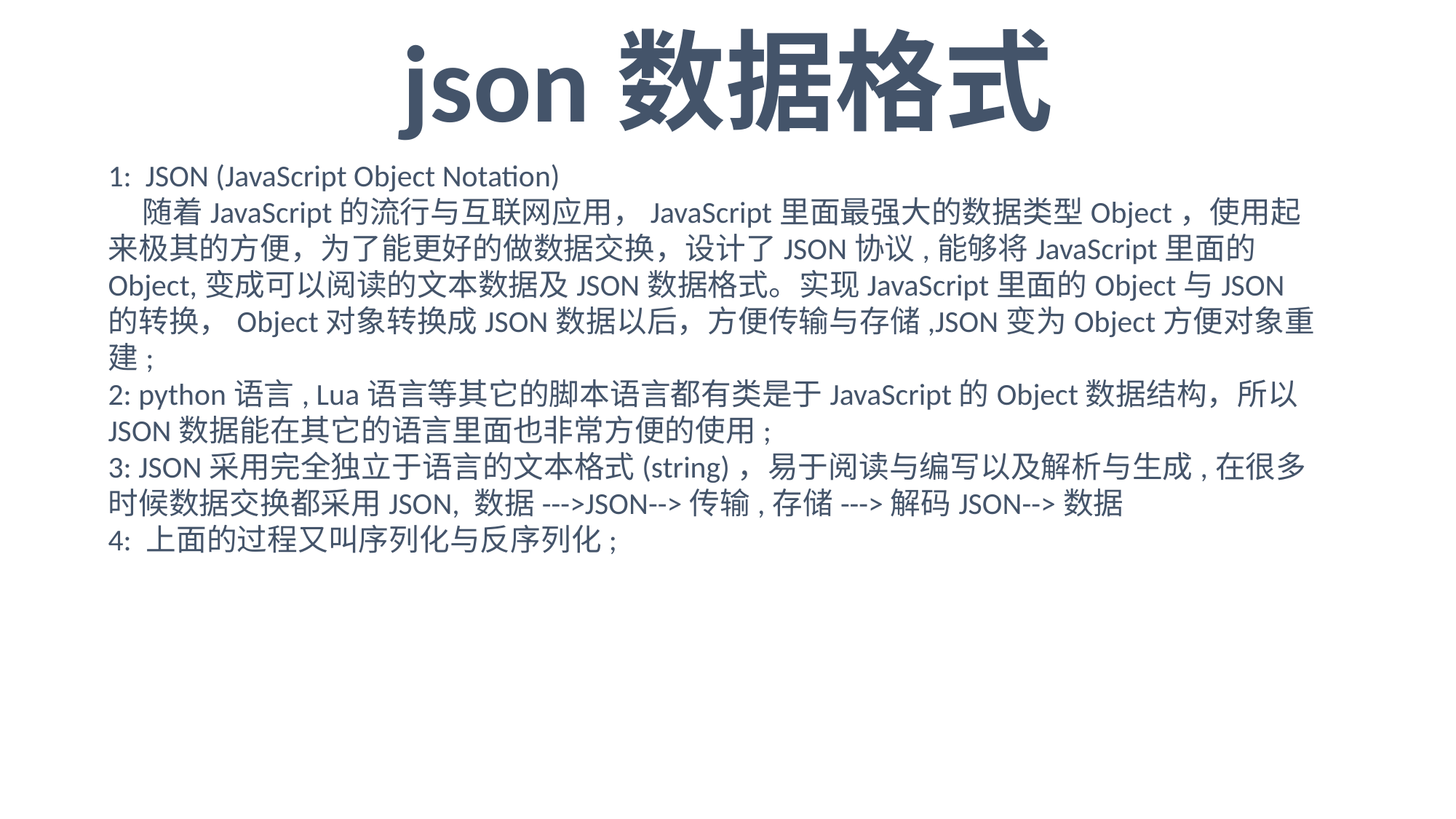

json数据格式
1:  JSON (JavaScript Object Notation)
    随着JavaScript的流行与互联网应用，JavaScript里面最强大的数据类型Object，使用起来极其的方便，为了能更好的做数据交换，设计了JSON协议,能够将JavaScript里面的Object,变成可以阅读的文本数据及JSON数据格式。实现JavaScript里面的Object与JSON的转换，Object对象转换成JSON数据以后，方便传输与存储,JSON变为Object方便对象重建;
2: python语言, Lua语言等其它的脚本语言都有类是于JavaScript的Object数据结构，所以JSON数据能在其它的语言里面也非常方便的使用;
3: JSON采用完全独立于语言的文本格式(string)，易于阅读与编写以及解析与生成,在很多时候数据交换都采用JSON, 数据--->JSON-->传输,存储--->解码JSON-->数据
4: 上面的过程又叫序列化与反序列化;

6